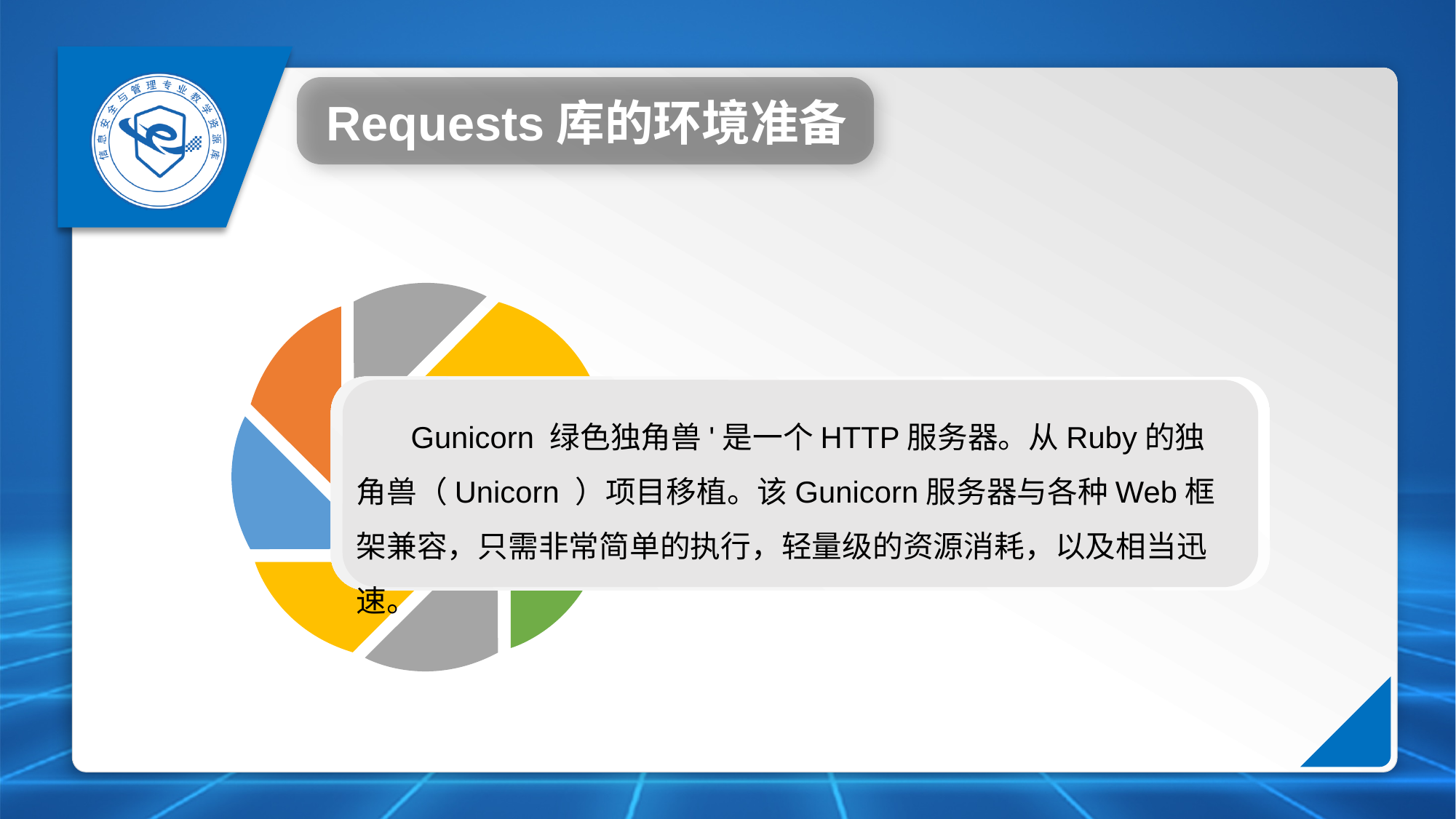

Requests库的环境准备

Gunicorn 绿色独角兽'是一个HTTP服务器。从Ruby的独角兽（Unicorn ）项目移植。该Gunicorn服务器与各种Web框架兼容，只需非常简单的执行，轻量级的资源消耗，以及相当迅速。